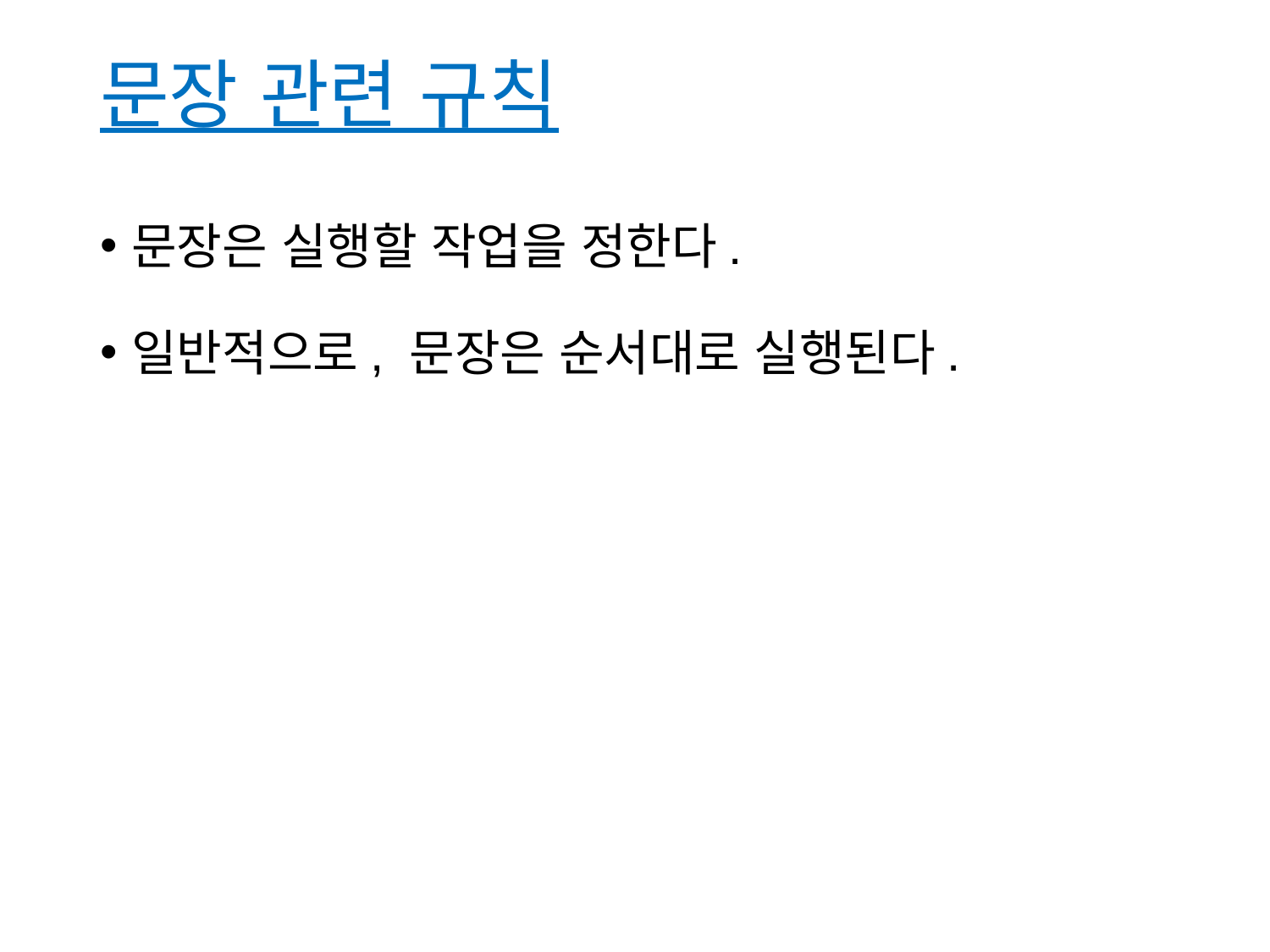

# 문장 관련 규칙
문장은 실행할 작업을 정한다.
일반적으로, 문장은 순서대로 실행된다.